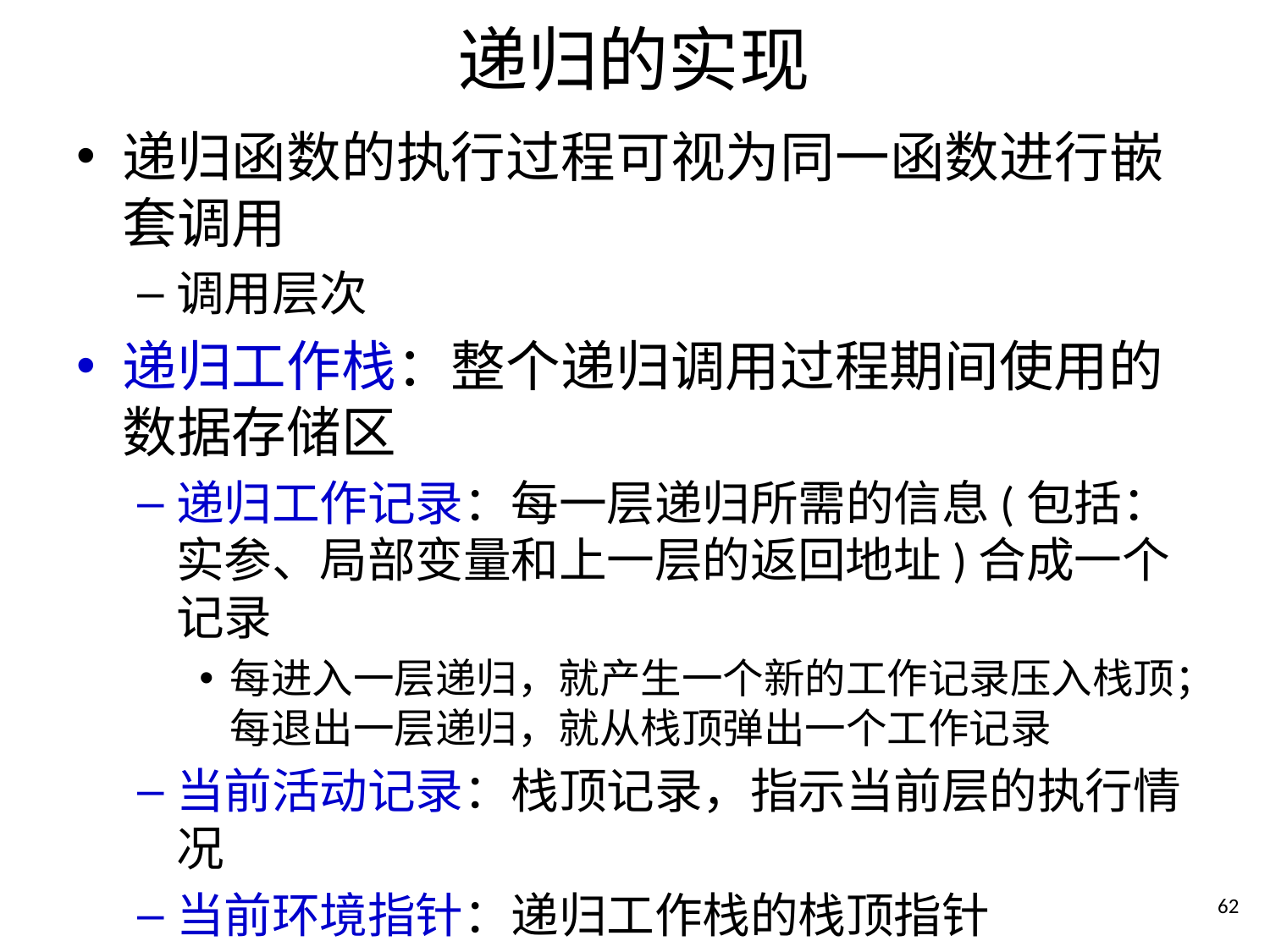

# 递归的实现
递归函数的执行过程可视为同一函数进行嵌套调用
调用层次
递归工作栈：整个递归调用过程期间使用的数据存储区
递归工作记录：每一层递归所需的信息(包括：实参、局部变量和上一层的返回地址)合成一个记录
每进入一层递归，就产生一个新的工作记录压入栈顶；每退出一层递归，就从栈顶弹出一个工作记录
当前活动记录：栈顶记录，指示当前层的执行情况
当前环境指针：递归工作栈的栈顶指针

62